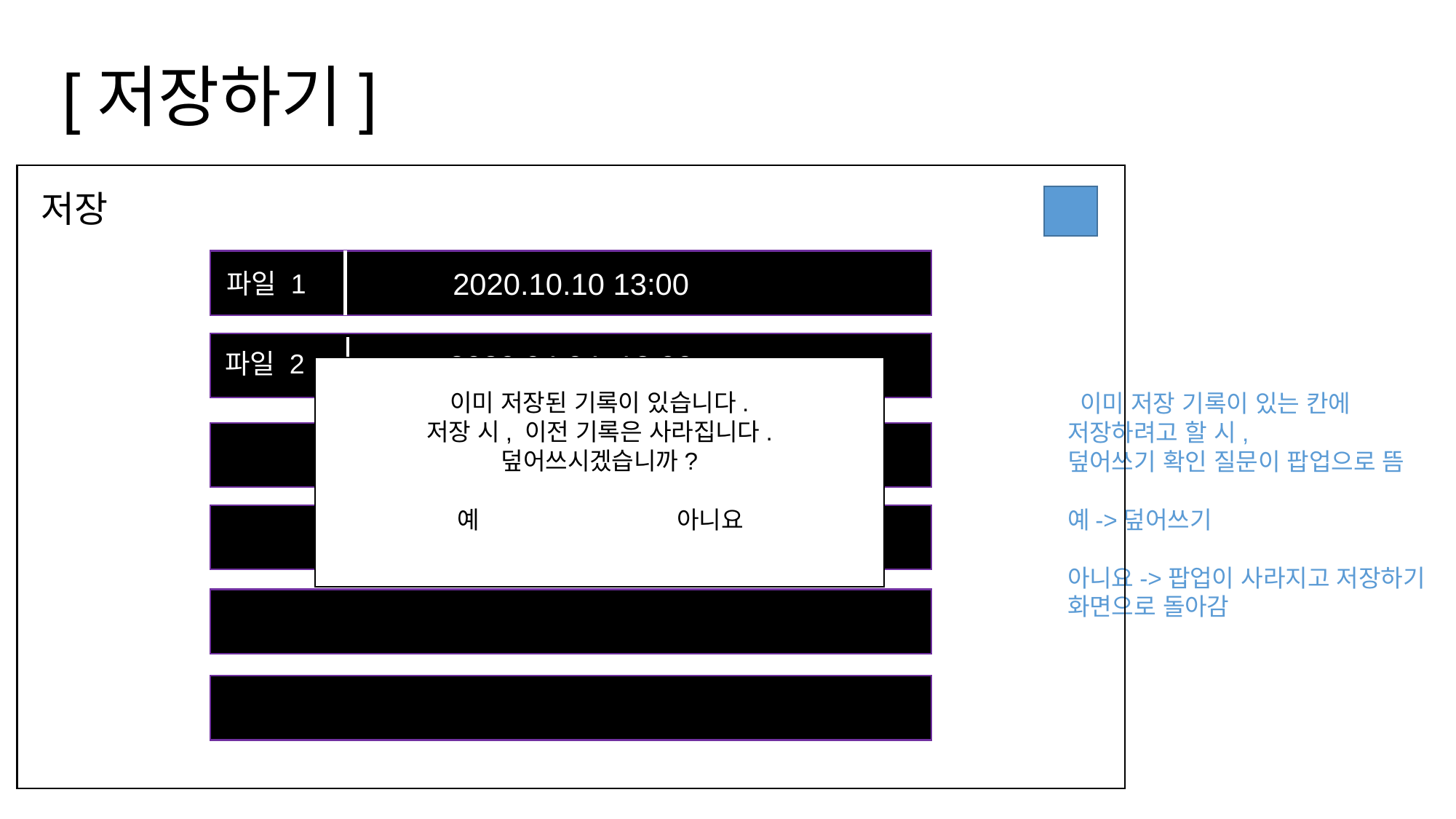

[저장하기]

저장

2020.10.10 13:00
파일 1
2020.00.00.00:00
빈 슬롯
2020.04.04. 12:00
파일 2

이미 저장된 기록이 있습니다.
저장 시, 이전 기록은 사라집니다.
덮어쓰시겠습니까?
 이미 저장 기록이 있는 칸에
저장하려고 할 시,
덮어쓰기 확인 질문이 팝업으로 뜸

예->덮어쓰기

아니요->팝업이 사라지고 저장하기 화면으로 돌아감

예
아니요

빈 슬롯
빈 슬롯
빈 슬롯